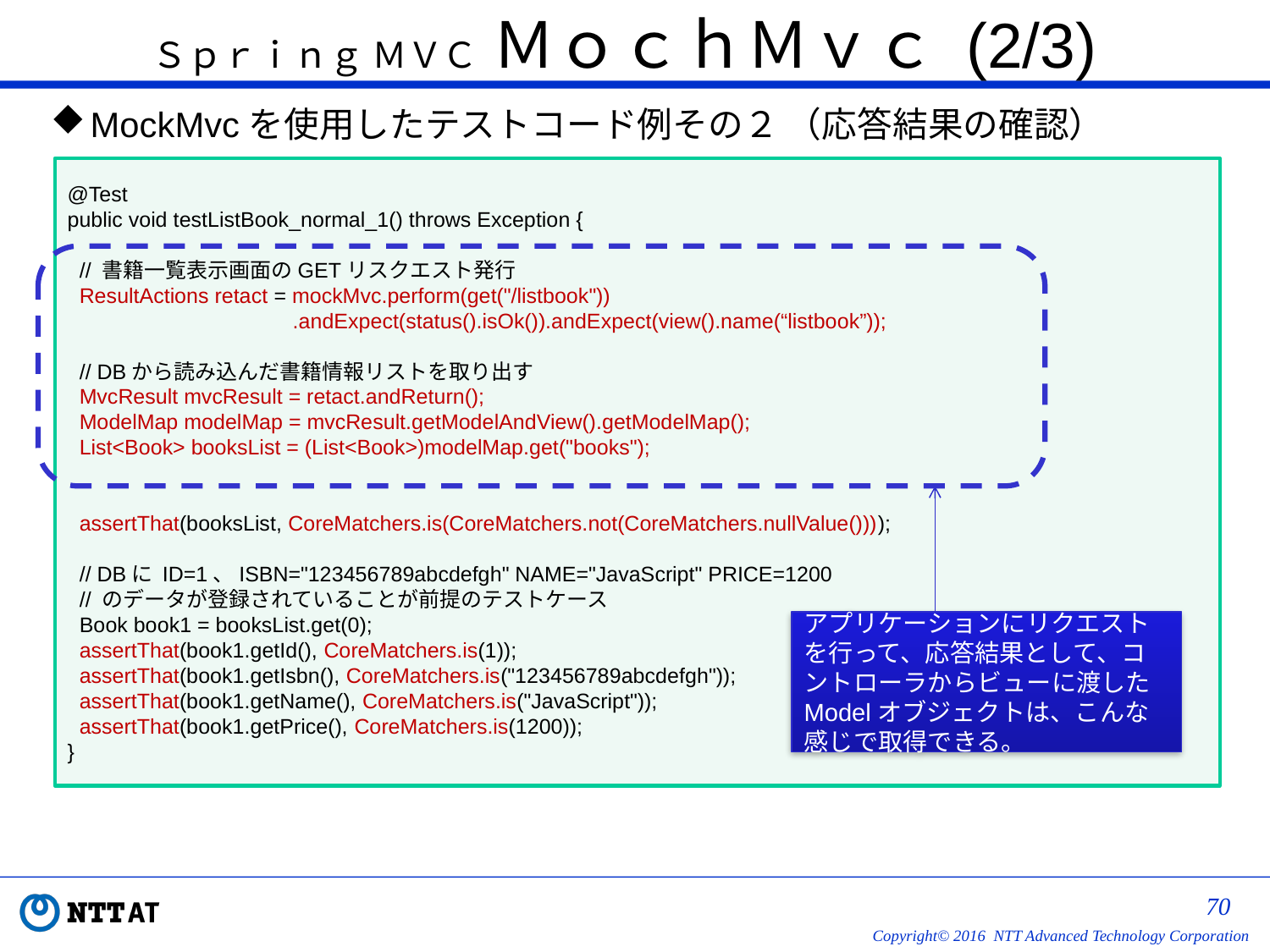

# Ｓｐｒｉｎｇ ＭＶＣ ＭｏｃｈＭｖｃ (2/3)
MockMvcを使用したテストコード例その２ （応答結果の確認）
@Test
public void testListBook_normal_1() throws Exception {

  // 書籍一覧表示画面のGETリスクエスト発行
  ResultActions retact = mockMvc.perform(get("/listbook"))
                                      .andExpect(status().isOk()).andExpect(view().name(“listbook”));

  // DBから読み込んだ書籍情報リストを取り出す
  MvcResult mvcResult = retact.andReturn();
  ModelMap modelMap = mvcResult.getModelAndView().getModelMap();
  List<Book> booksList = (List<Book>)modelMap.get("books");

  assertThat(booksList, CoreMatchers.is(CoreMatchers.not(CoreMatchers.nullValue())));

  // DBに ID=1、ISBN="123456789abcdefgh" NAME="JavaScript" PRICE=1200
  // のデータが登録されていることが前提のテストケース
  Book book1 = booksList.get(0);
  assertThat(book1.getId(), CoreMatchers.is(1));
  assertThat(book1.getIsbn(), CoreMatchers.is("123456789abcdefgh"));
  assertThat(book1.getName(), CoreMatchers.is("JavaScript"));
  assertThat(book1.getPrice(), CoreMatchers.is(1200));
}

アプリケーションにリクエストを行って、応答結果として、コントローラからビューに渡したModelオブジェクトは、こんな感じで取得できる。
70